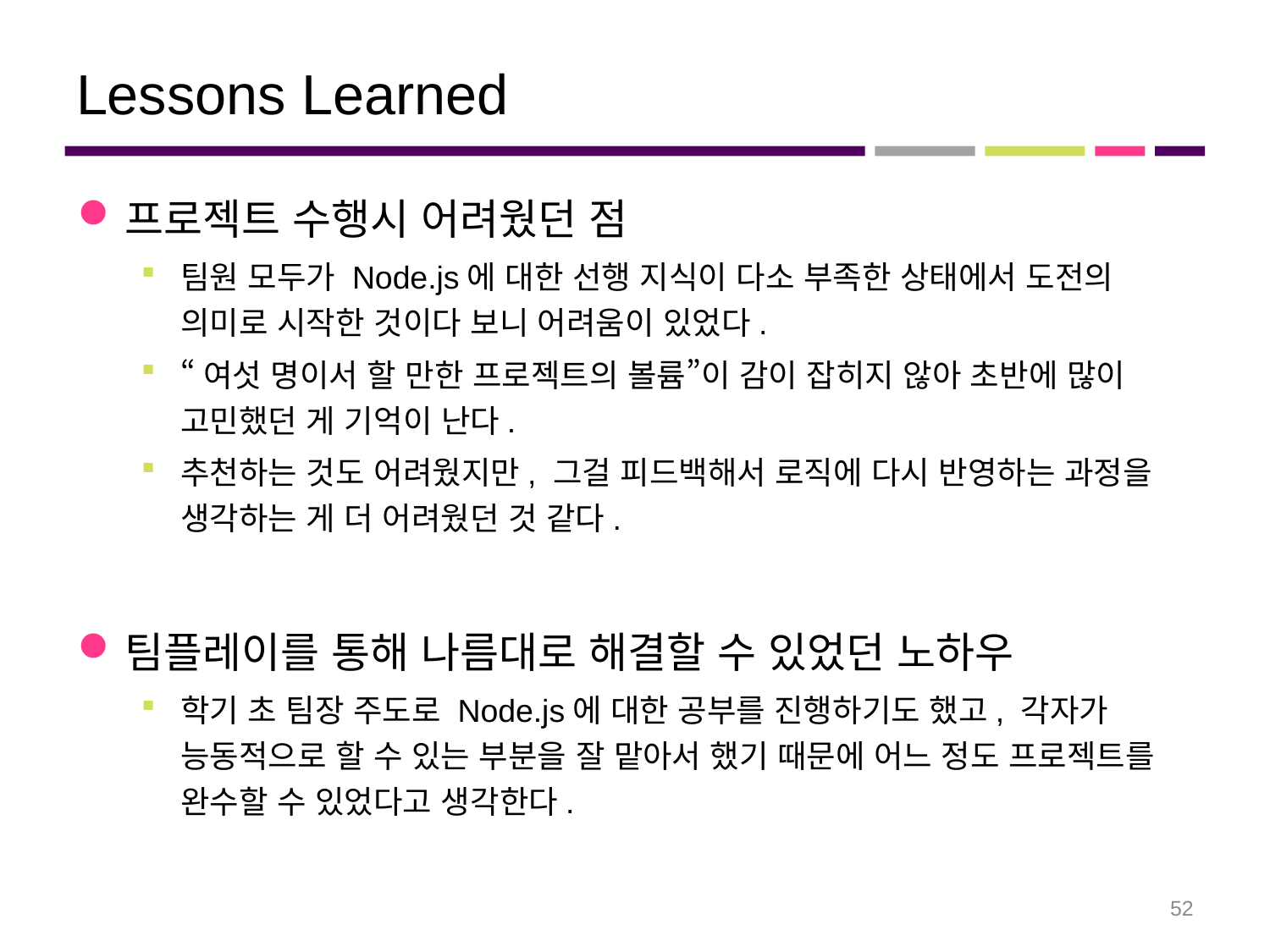

# Lessons Learned
프로젝트 수행시 어려웠던 점
팀원 모두가 Node.js에 대한 선행 지식이 다소 부족한 상태에서 도전의 의미로 시작한 것이다 보니 어려움이 있었다.
“여섯 명이서 할 만한 프로젝트의 볼륨”이 감이 잡히지 않아 초반에 많이 고민했던 게 기억이 난다.
추천하는 것도 어려웠지만, 그걸 피드백해서 로직에 다시 반영하는 과정을 생각하는 게 더 어려웠던 것 같다.

팀플레이를 통해 나름대로 해결할 수 있었던 노하우
학기 초 팀장 주도로 Node.js에 대한 공부를 진행하기도 했고, 각자가 능동적으로 할 수 있는 부분을 잘 맡아서 했기 때문에 어느 정도 프로젝트를 완수할 수 있었다고 생각한다.
52